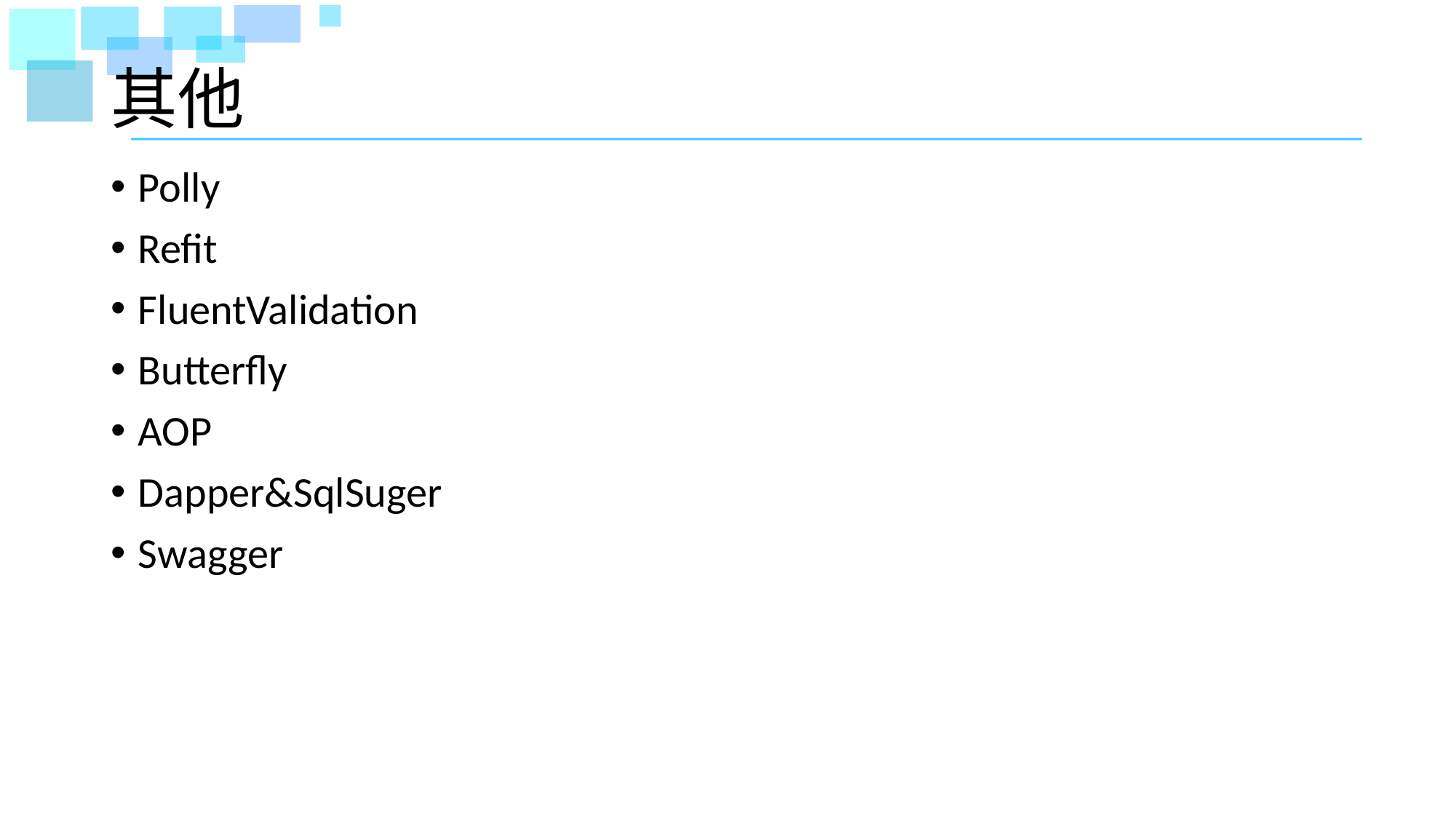

# 其他
Polly
Refit
FluentValidation
Butterfly
AOP
Dapper&SqlSuger
Swagger